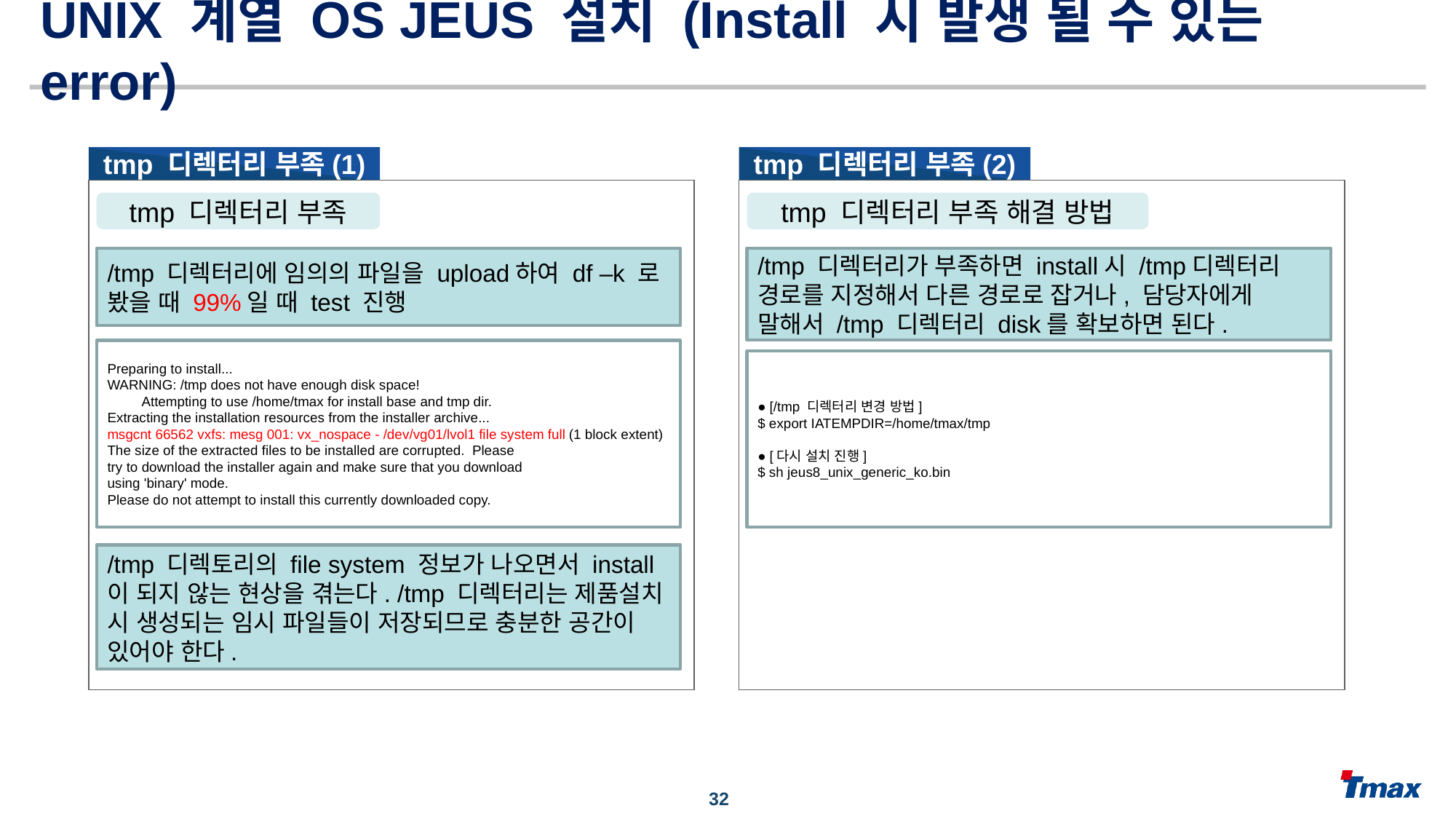

UNIX 계열 OS JEUS 설치 (Install 시 발생 될 수 있는 error)
tmp 디렉터리 부족(2)
tmp 디렉터리 부족(1)

tmp 디렉터리 부족
tmp 디렉터리 부족 해결 방법
/tmp 디렉터리에 임의의 파일을 upload하여 df –k 로 봤을 때 99%일 때 test 진행
/tmp 디렉터리가 부족하면 install시 /tmp디렉터리 경로를 지정해서 다른 경로로 잡거나, 담당자에게 말해서 /tmp 디렉터리 disk를 확보하면 된다.
Preparing to install...
WARNING: /tmp does not have enough disk space!
         Attempting to use /home/tmax for install base and tmp dir.
Extracting the installation resources from the installer archive...
msgcnt 66562 vxfs: mesg 001: vx_nospace - /dev/vg01/lvol1 file system full (1 block extent)
The size of the extracted files to be installed are corrupted.  Please
try to download the installer again and make sure that you download
using 'binary' mode.
Please do not attempt to install this currently downloaded copy.
● [/tmp 디렉터리 변경 방법]
$ export IATEMPDIR=/home/tmax/tmp

● [다시 설치 진행]
$ sh jeus8_unix_generic_ko.bin
/tmp 디렉토리의 file system 정보가 나오면서 install이 되지 않는 현상을 겪는다. /tmp 디렉터리는 제품설치 시 생성되는 임시 파일들이 저장되므로 충분한 공간이 있어야 한다.